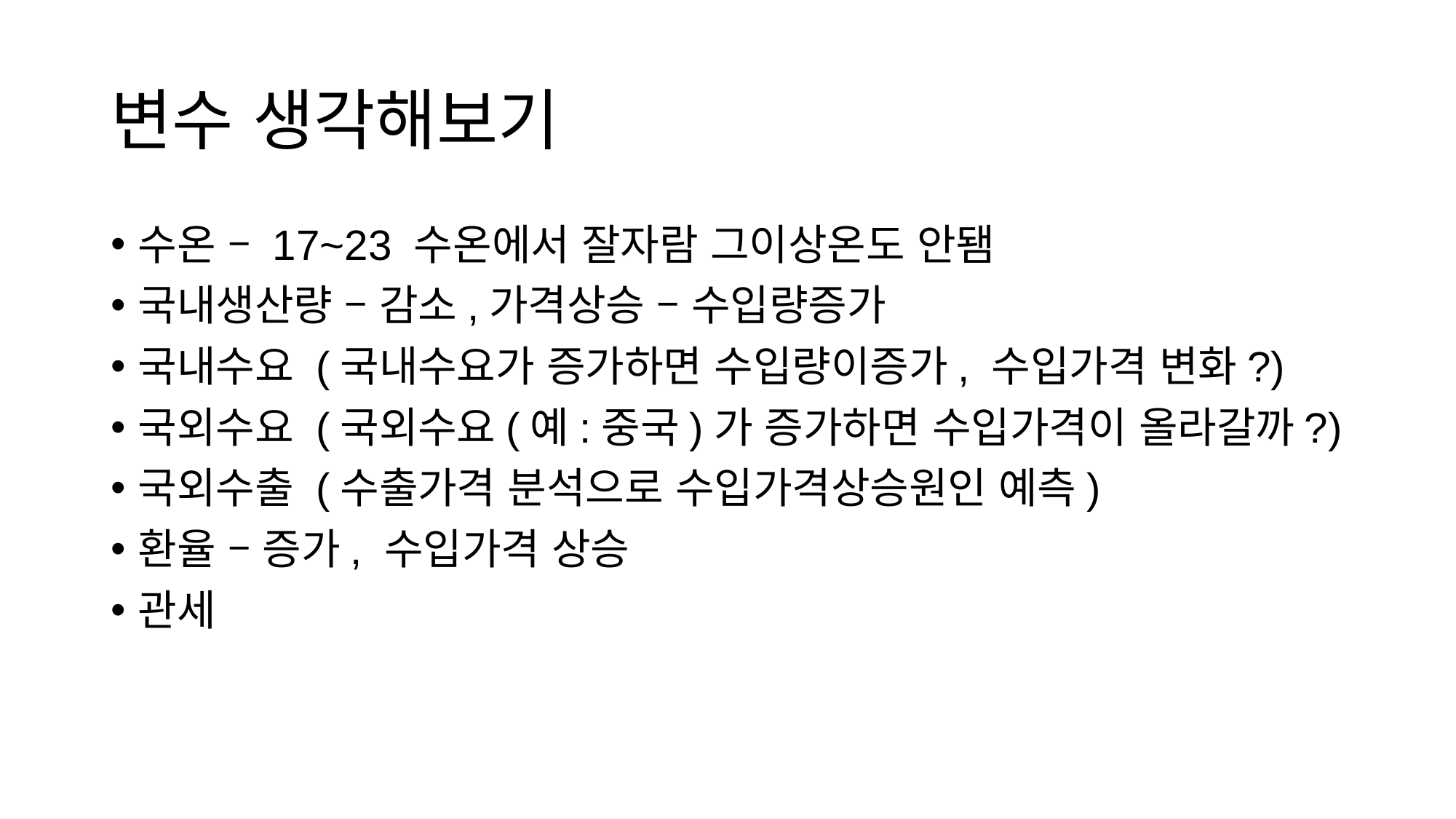

# 변수 생각해보기
수온 – 17~23 수온에서 잘자람 그이상온도 안됌
국내생산량 – 감소,가격상승 – 수입량증가
국내수요 (국내수요가 증가하면 수입량이증가, 수입가격 변화?)
국외수요 (국외수요(예:중국)가 증가하면 수입가격이 올라갈까?)
국외수출 (수출가격 분석으로 수입가격상승원인 예측)
환율 – 증가, 수입가격 상승
관세